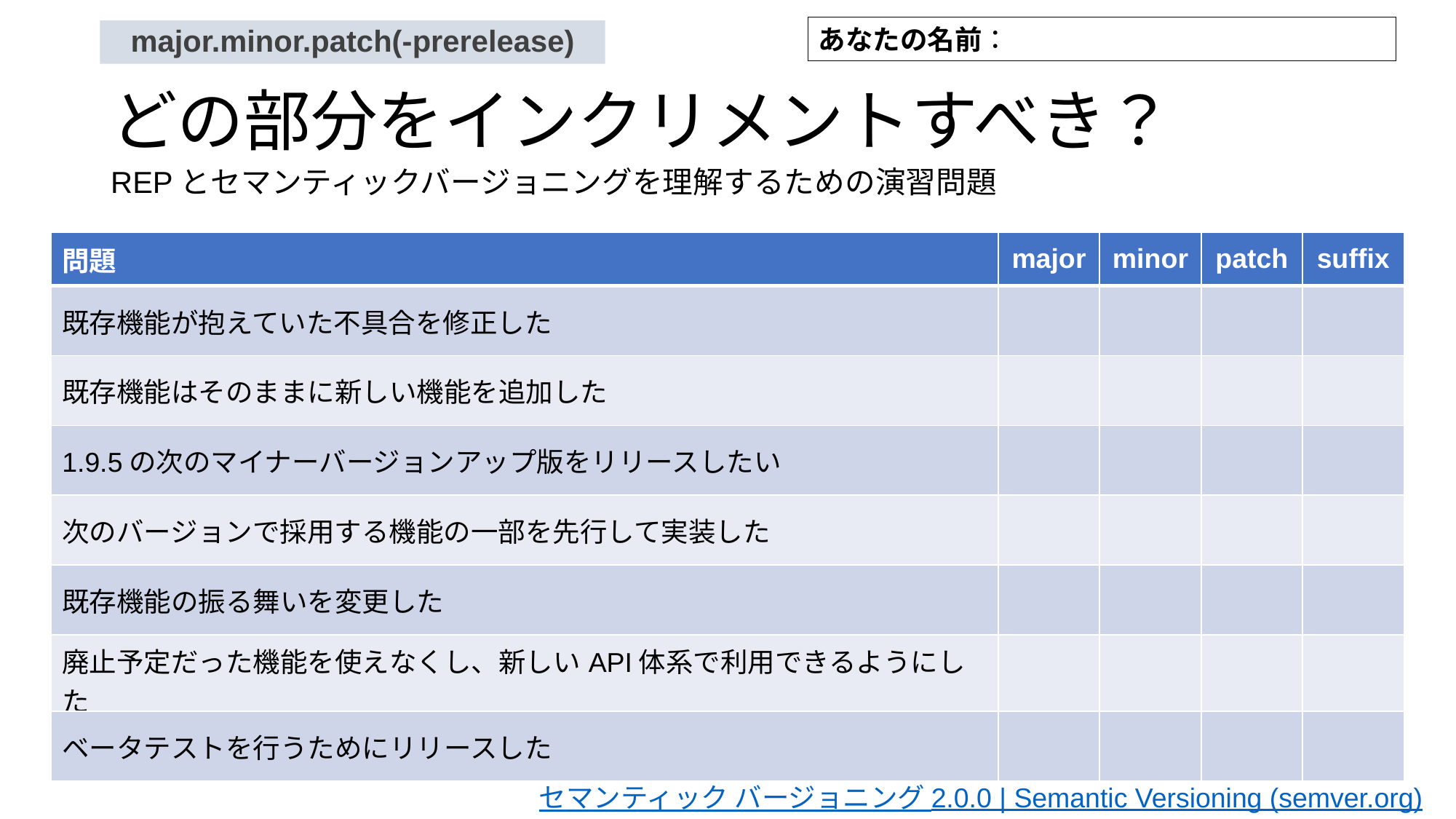

あなたの名前：
| 問題 | major | minor | patch | suffix |
| --- | --- | --- | --- | --- |
| 既存機能が抱えていた不具合を修正した |  |  |  |  |
| 既存機能はそのままに新しい機能を追加した |  |  |  |  |
| 1.9.5の次のマイナーバージョンアップ版をリリースしたい |  |  |  |  |
| 次のバージョンで採用する機能の一部を先行して実装した |  |  |  |  |
| 既存機能の振る舞いを変更した |  |  |  |  |
| 廃止予定だった機能を使えなくし、新しいAPI体系で利用できるようにした |  |  |  |  |
| ベータテストを行うためにリリースした |  |  |  |  |
セマンティック バージョニング 2.0.0 | Semantic Versioning (semver.org)